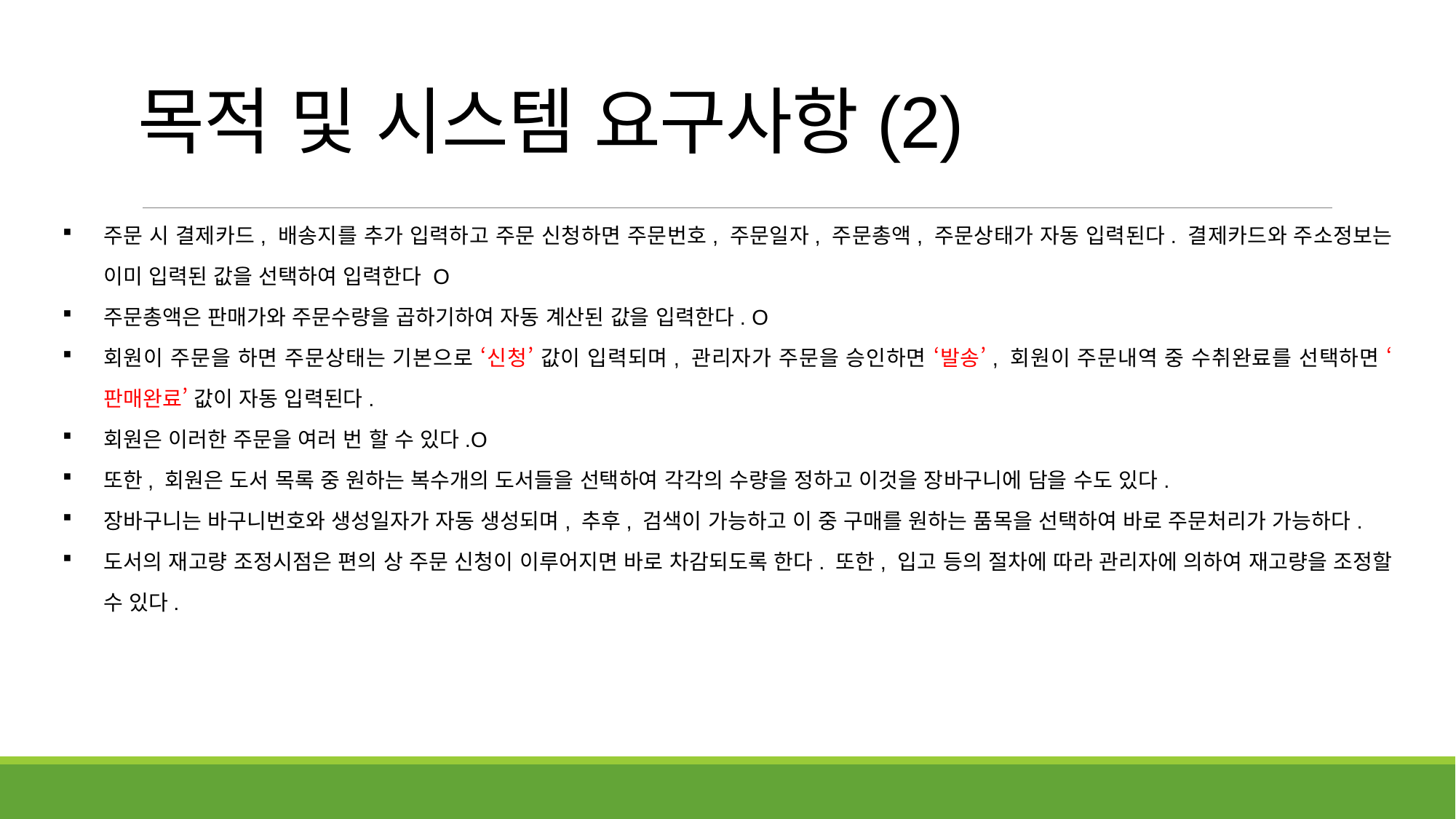

# 목적 및 시스템 요구사항(2)
주문 시 결제카드, 배송지를 추가 입력하고 주문 신청하면 주문번호, 주문일자, 주문총액, 주문상태가 자동 입력된다. 결제카드와 주소정보는 이미 입력된 값을 선택하여 입력한다 O
주문총액은 판매가와 주문수량을 곱하기하여 자동 계산된 값을 입력한다. O
회원이 주문을 하면 주문상태는 기본으로 ‘신청’ 값이 입력되며, 관리자가 주문을 승인하면 ‘발송’, 회원이 주문내역 중 수취완료를 선택하면 ‘판매완료’ 값이 자동 입력된다.
회원은 이러한 주문을 여러 번 할 수 있다.O
또한, 회원은 도서 목록 중 원하는 복수개의 도서들을 선택하여 각각의 수량을 정하고 이것을 장바구니에 담을 수도 있다.
장바구니는 바구니번호와 생성일자가 자동 생성되며, 추후, 검색이 가능하고 이 중 구매를 원하는 품목을 선택하여 바로 주문처리가 가능하다.
도서의 재고량 조정시점은 편의 상 주문 신청이 이루어지면 바로 차감되도록 한다. 또한, 입고 등의 절차에 따라 관리자에 의하여 재고량을 조정할 수 있다.